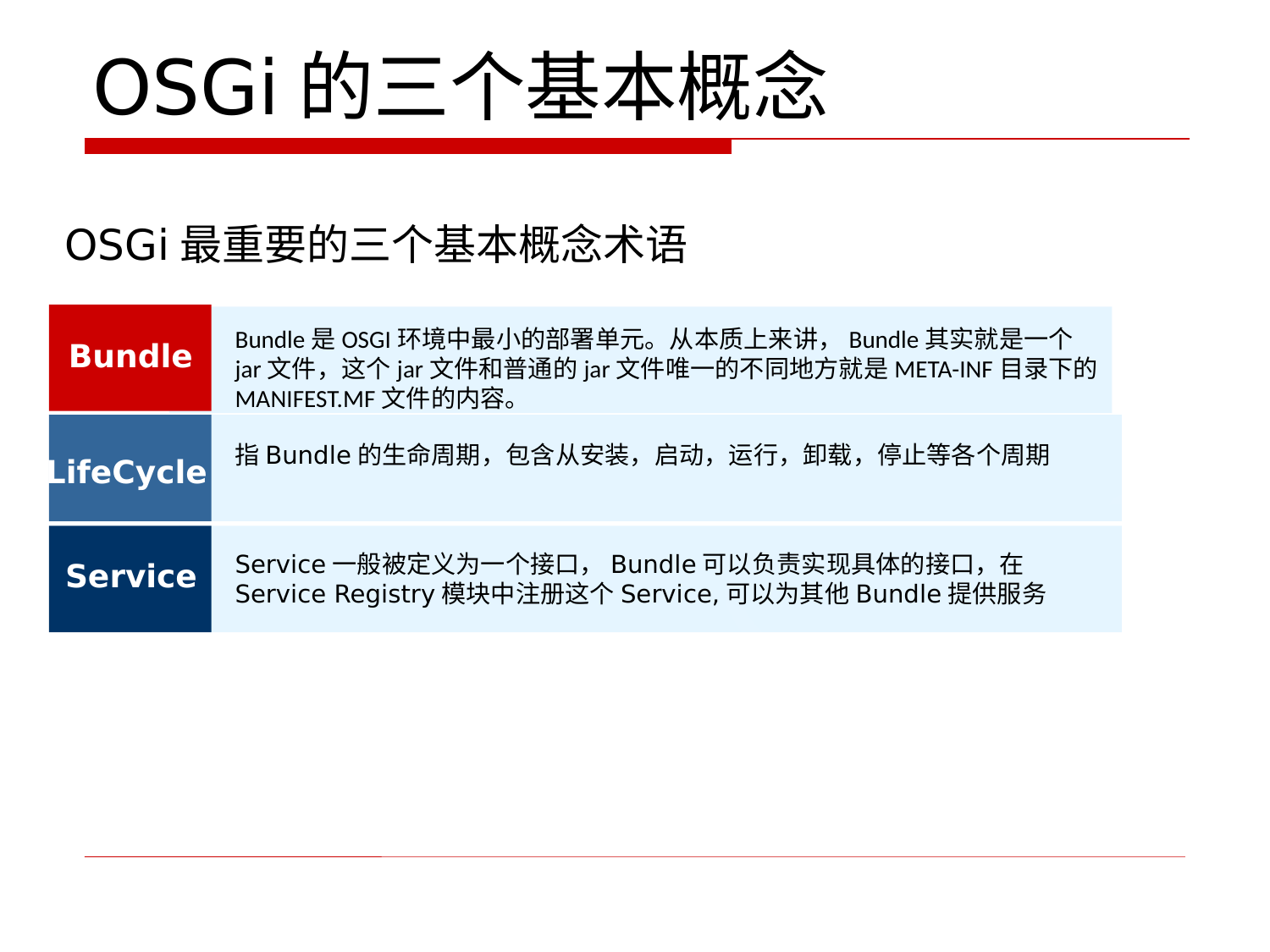

# OSGi的三个基本概念
OSGi最重要的三个基本概念术语

Bundle是OSGI环境中最小的部署单元。从本质上来讲，Bundle其实就是一个jar文件，这个jar文件和普通的jar文件唯一的不同地方就是META-INF目录下的MANIFEST.MF文件的内容。
Bundle

指Bundle的生命周期，包含从安装，启动，运行，卸载，停止等各个周期
LifeCycle

Service一般被定义为一个接口，Bundle可以负责实现具体的接口，在Service Registry模块中注册这个Service,可以为其他Bundle提供服务
Service